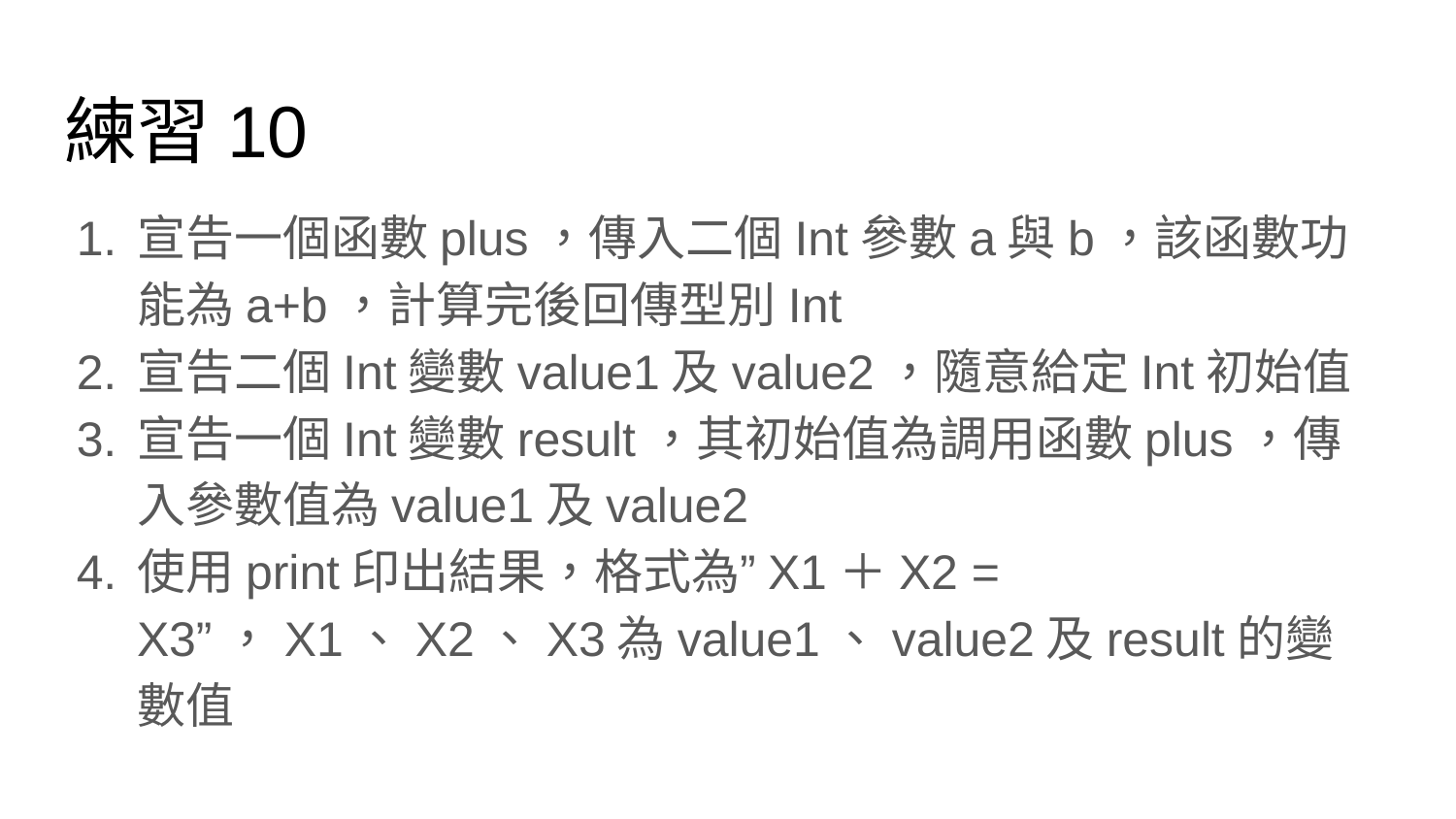

# 練習10
宣告一個函數plus，傳入二個Int參數a與b，該函數功能為a+b，計算完後回傳型別Int
宣告二個Int變數value1及value2，隨意給定Int初始值
宣告一個Int變數result，其初始值為調用函數plus，傳入參數值為value1及value2
使用print印出結果，格式為”X1＋X2 = X3”，X1、X2、X3為value1、value2及result的變數值